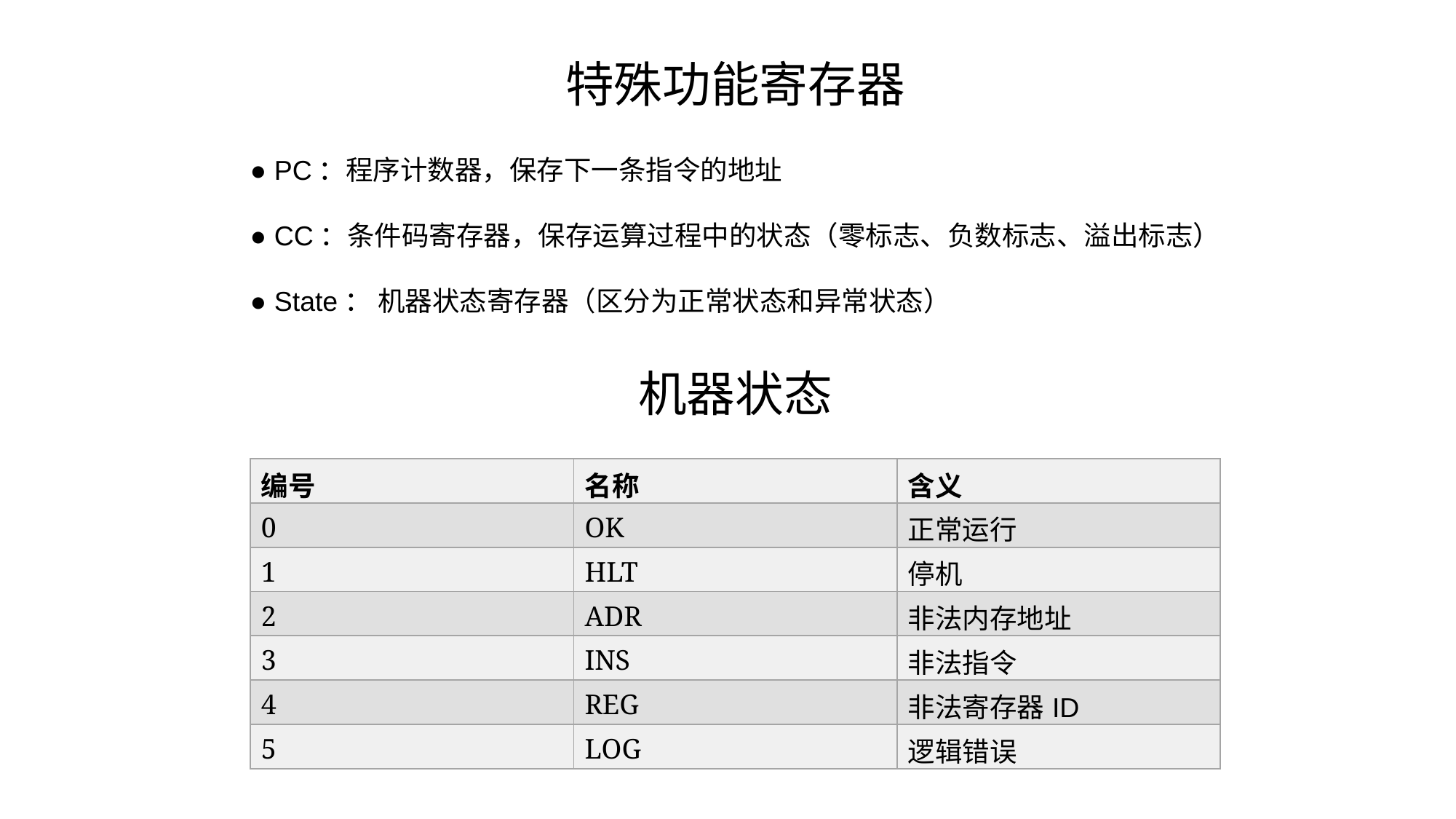

特殊功能寄存器
● PC：程序计数器，保存下一条指令的地址

● CC：条件码寄存器，保存运算过程中的状态（零标志、负数标志、溢出标志）

● State： 机器状态寄存器（区分为正常状态和异常状态）
机器状态
| 编号 | 名称 | 含义 |
| --- | --- | --- |
| 0 | OK | 正常运行 |
| 1 | HLT | 停机 |
| 2 | ADR | 非法内存地址 |
| 3 | INS | 非法指令 |
| 4 | REG | 非法寄存器ID |
| 5 | LOG | 逻辑错误 |